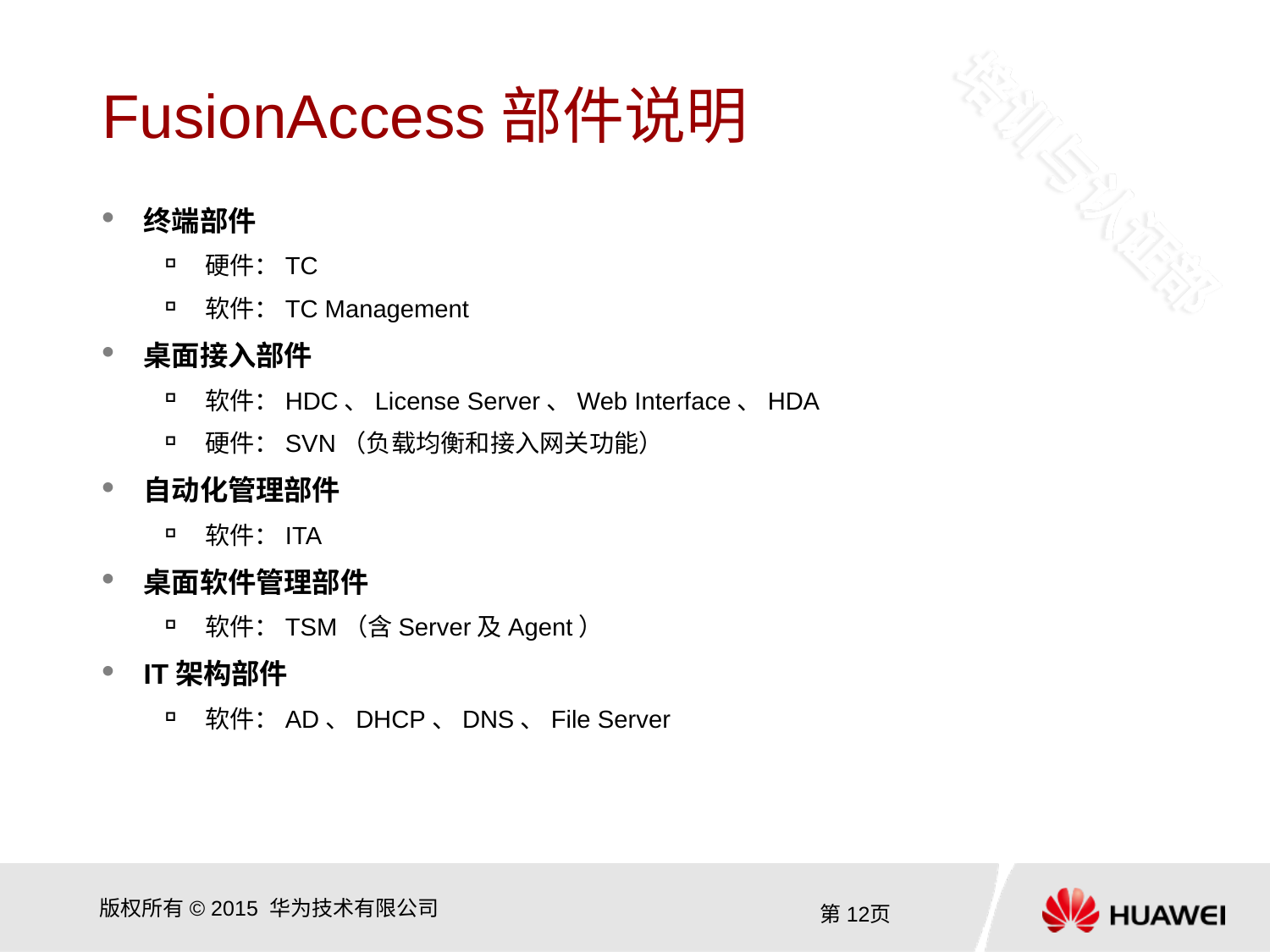

# FusionAccess部件说明
终端部件
硬件：TC
软件：TC Management
桌面接入部件
软件：HDC、License Server、Web Interface、HDA
硬件：SVN（负载均衡和接入网关功能）
自动化管理部件
软件：ITA
桌面软件管理部件
软件：TSM（含Server及Agent）
IT架构部件
软件：AD、DHCP、DNS、File Server